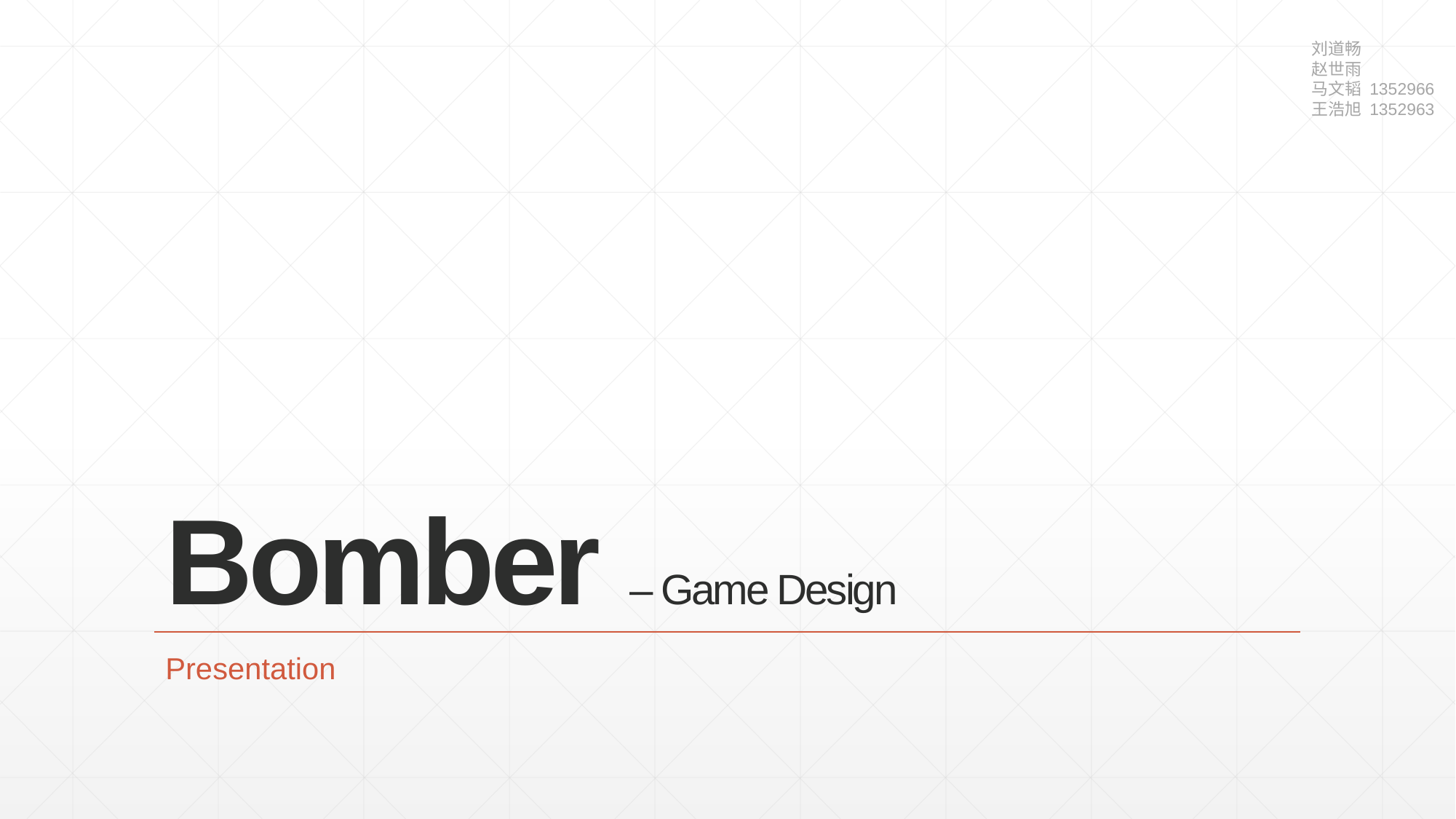

刘道畅
赵世雨
马文韬 1352966
王浩旭 1352963
# Bomber – Game Design
Presentation